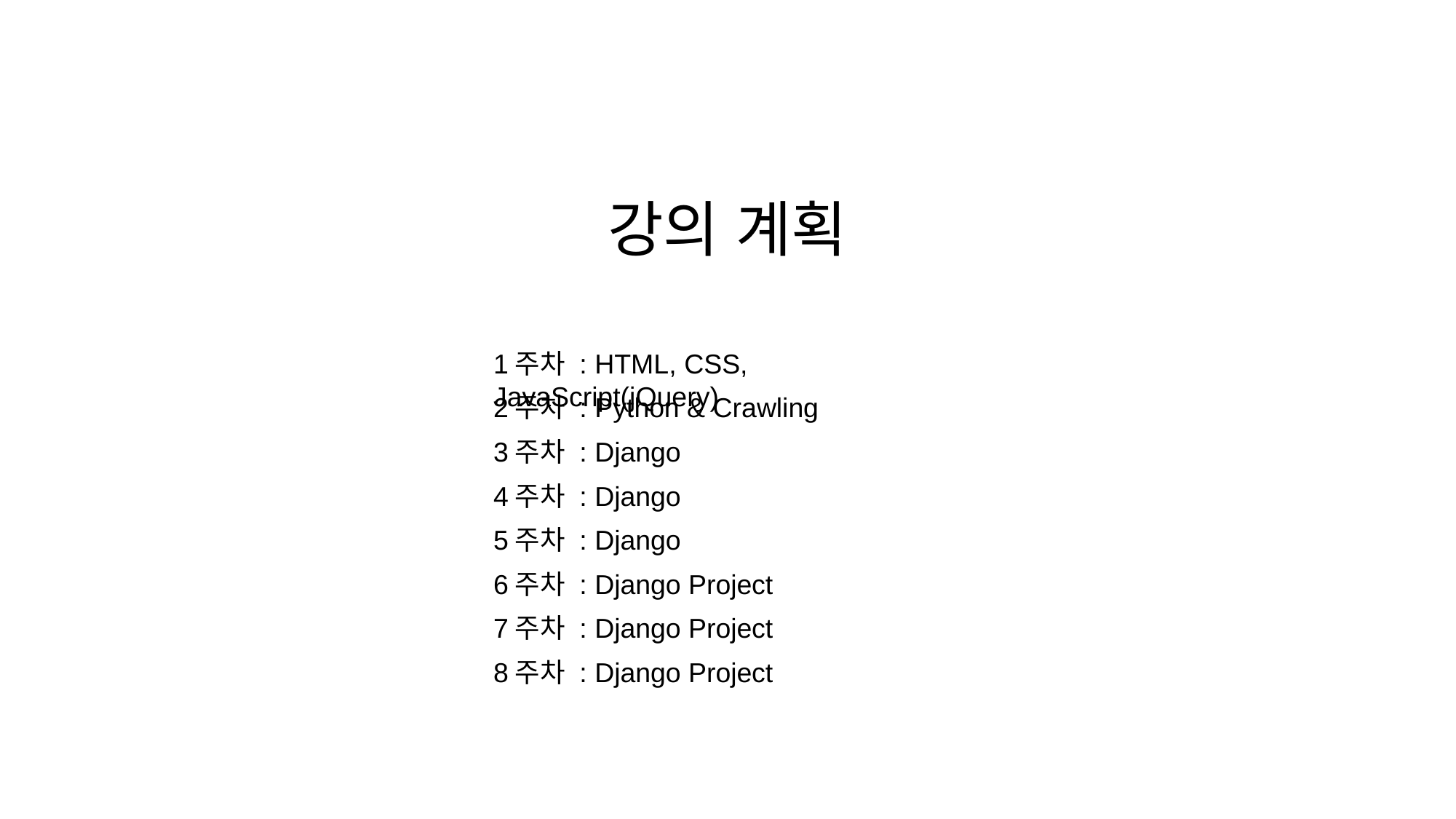

# 강의 계획
1주차 : HTML, CSS, JavaScript(jQuery)
2주차 : Python & Crawling
3주차 : Django
4주차 : Django
5주차 : Django
6주차 : Django Project
7주차 : Django Project
8주차 : Django Project